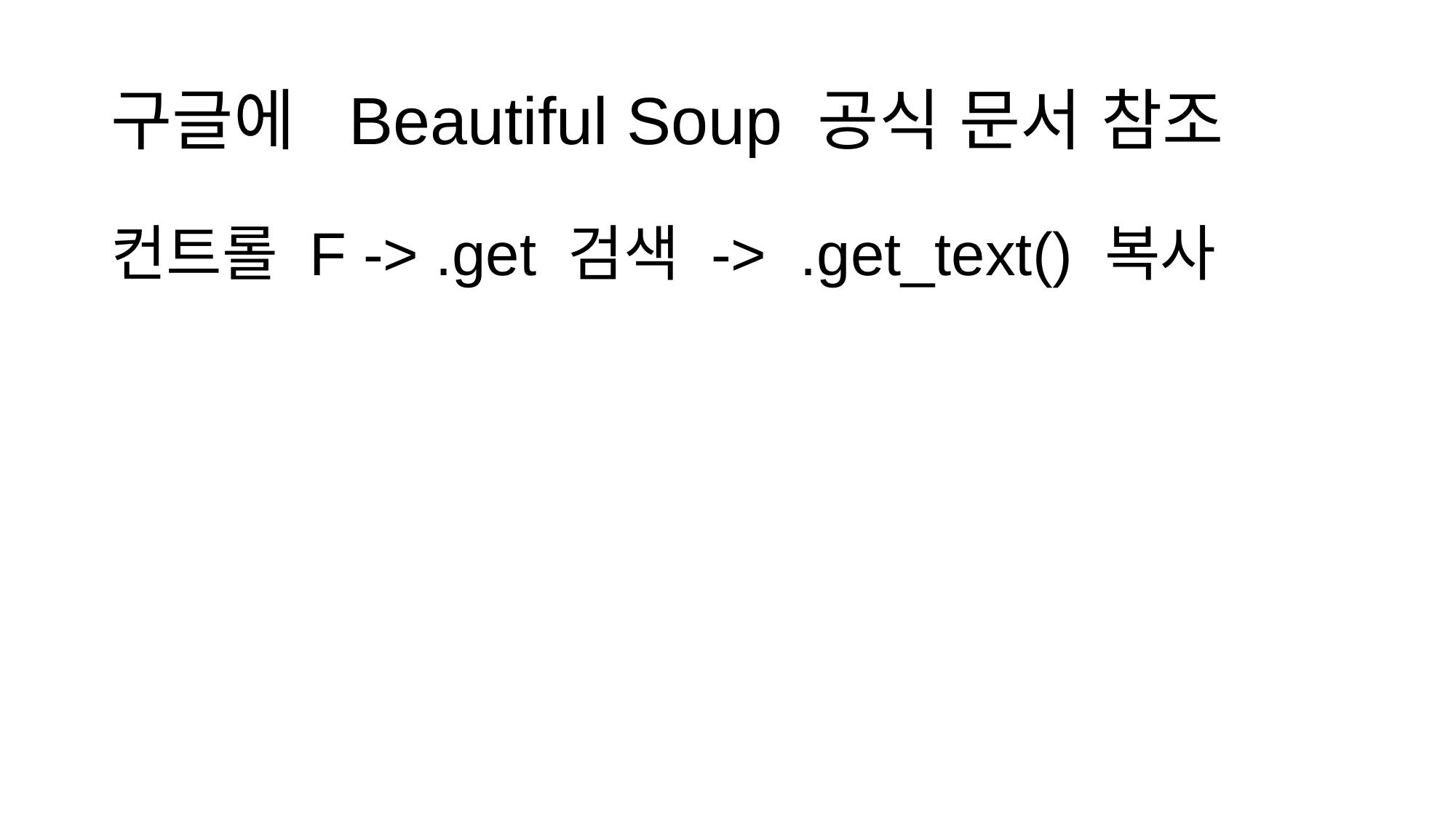

# 구글에  Beautiful Soup 공식 문서 참조
컨트롤 F -> .get 검색 ->  .get_text() 복사